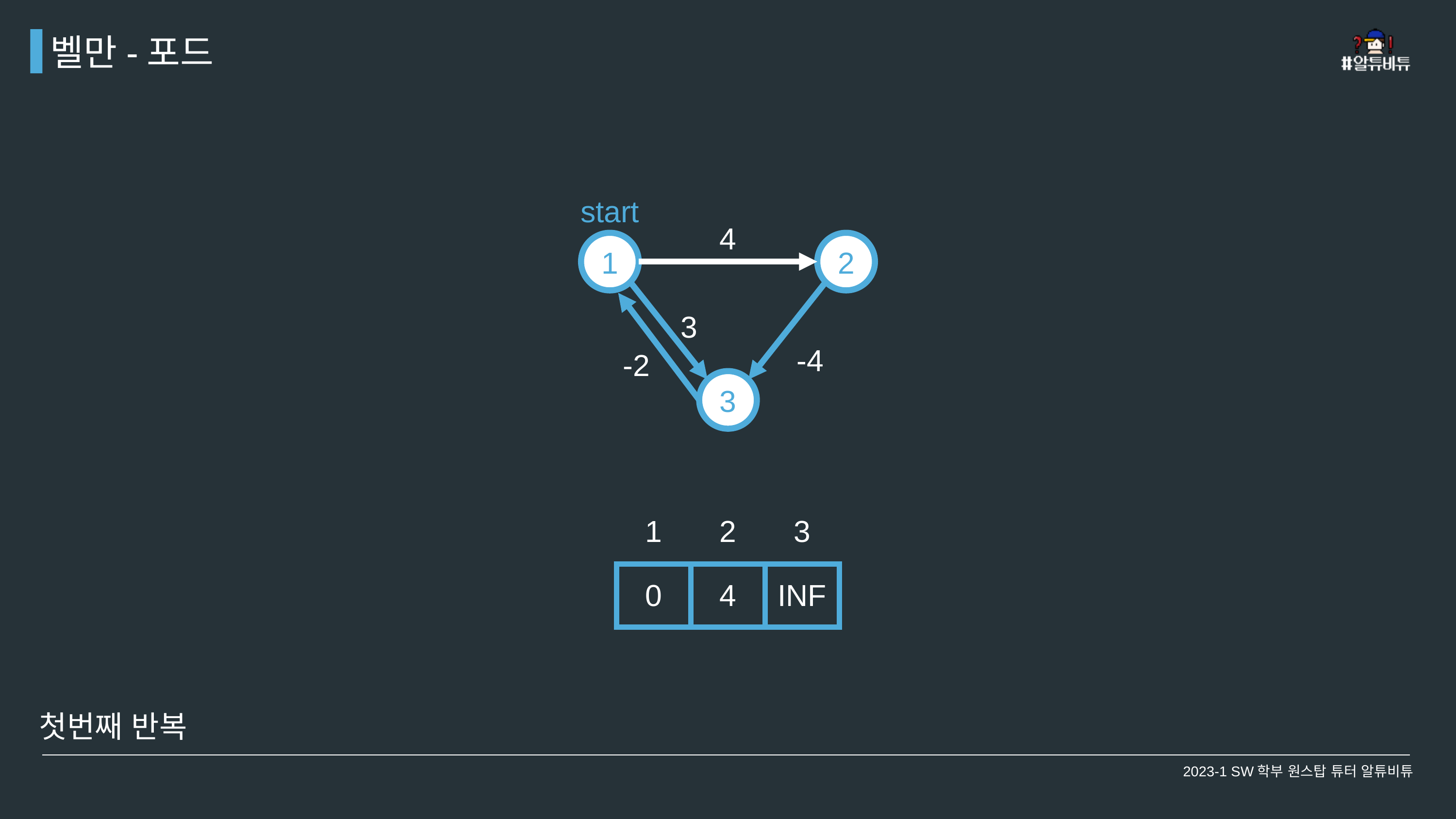

벨만-포드
start
4
1
2
3
-4
-2
3
| 1 | 2 | 3 |
| --- | --- | --- |
| 0 | 4 | INF |
| --- | --- | --- |
첫번째 반복
2023-1 SW학부 원스탑 튜터 알튜비튜